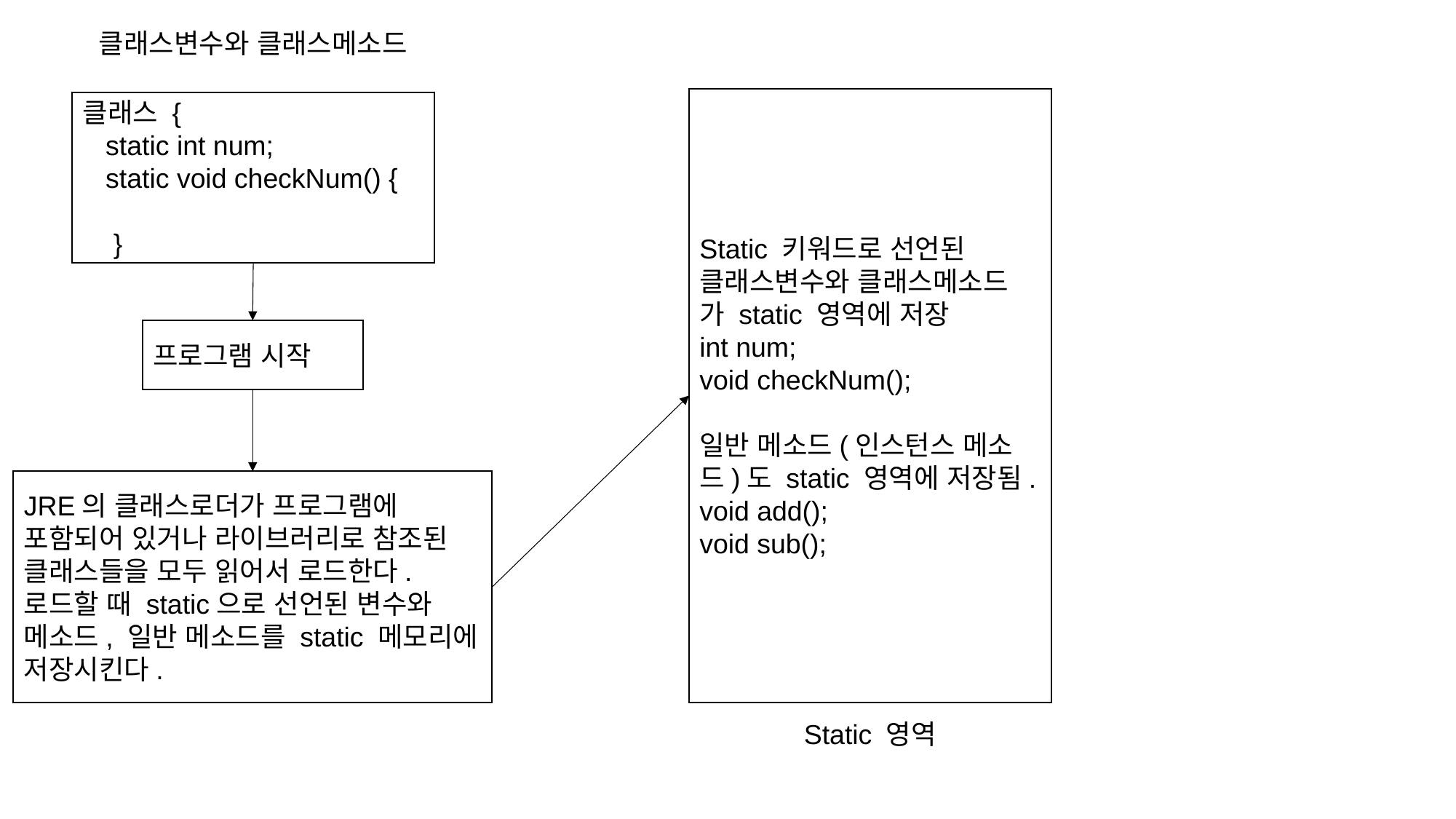

클래스변수와 클래스메소드
Static 키워드로 선언된
클래스변수와 클래스메소드
가 static 영역에 저장
int num;
void checkNum();

일반 메소드(인스턴스 메소드)도 static 영역에 저장됨.
void add();
void sub();
클래스 {
   static int num;
   static void checkNum() {

    }
프로그램 시작
JRE의 클래스로더가 프로그램에 포함되어 있거나 라이브러리로 참조된 클래스들을 모두 읽어서 로드한다.
로드할 때 static으로 선언된 변수와 메소드, 일반 메소드를 static 메모리에 저장시킨다.
Static 영역